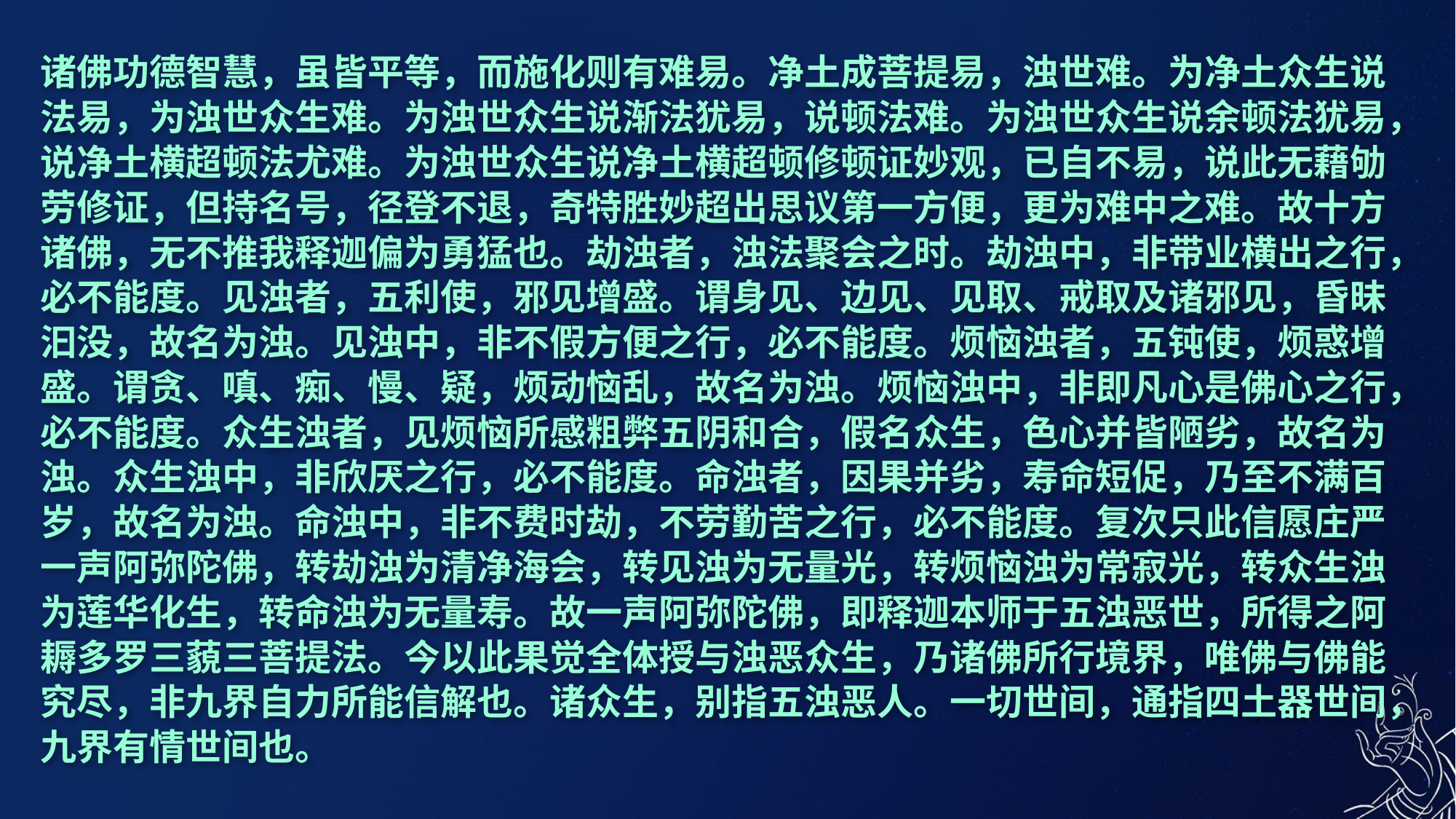

诸佛功德智慧，虽皆平等，而施化则有难易。净土成菩提易，浊世难。为净土众生说法易，为浊世众生难。为浊世众生说渐法犹易，说顿法难。为浊世众生说余顿法犹易，说净土横超顿法尤难。为浊世众生说净土横超顿修顿证妙观，已自不易，说此无藉劬劳修证，但持名号，径登不退，奇特胜妙超出思议第一方便，更为难中之难。故十方诸佛，无不推我释迦偏为勇猛也。劫浊者，浊法聚会之时。劫浊中，非带业横出之行，必不能度。见浊者，五利使，邪见增盛。谓身见、边见、见取、戒取及诸邪见，昏昧汩没，故名为浊。见浊中，非不假方便之行，必不能度。烦恼浊者，五钝使，烦惑增盛。谓贪、嗔、痴、慢、疑，烦动恼乱，故名为浊。烦恼浊中，非即凡心是佛心之行，必不能度。众生浊者，见烦恼所感粗弊五阴和合，假名众生，色心并皆陋劣，故名为浊。众生浊中，非欣厌之行，必不能度。命浊者，因果并劣，寿命短促，乃至不满百岁，故名为浊。命浊中，非不费时劫，不劳勤苦之行，必不能度。复次只此信愿庄严一声阿弥陀佛，转劫浊为清净海会，转见浊为无量光，转烦恼浊为常寂光，转众生浊为莲华化生，转命浊为无量寿。故一声阿弥陀佛，即释迦本师于五浊恶世，所得之阿耨多罗三藐三菩提法。今以此果觉全体授与浊恶众生，乃诸佛所行境界，唯佛与佛能究尽，非九界自力所能信解也。诸众生，别指五浊恶人。一切世间，通指四土器世间，九界有情世间也。